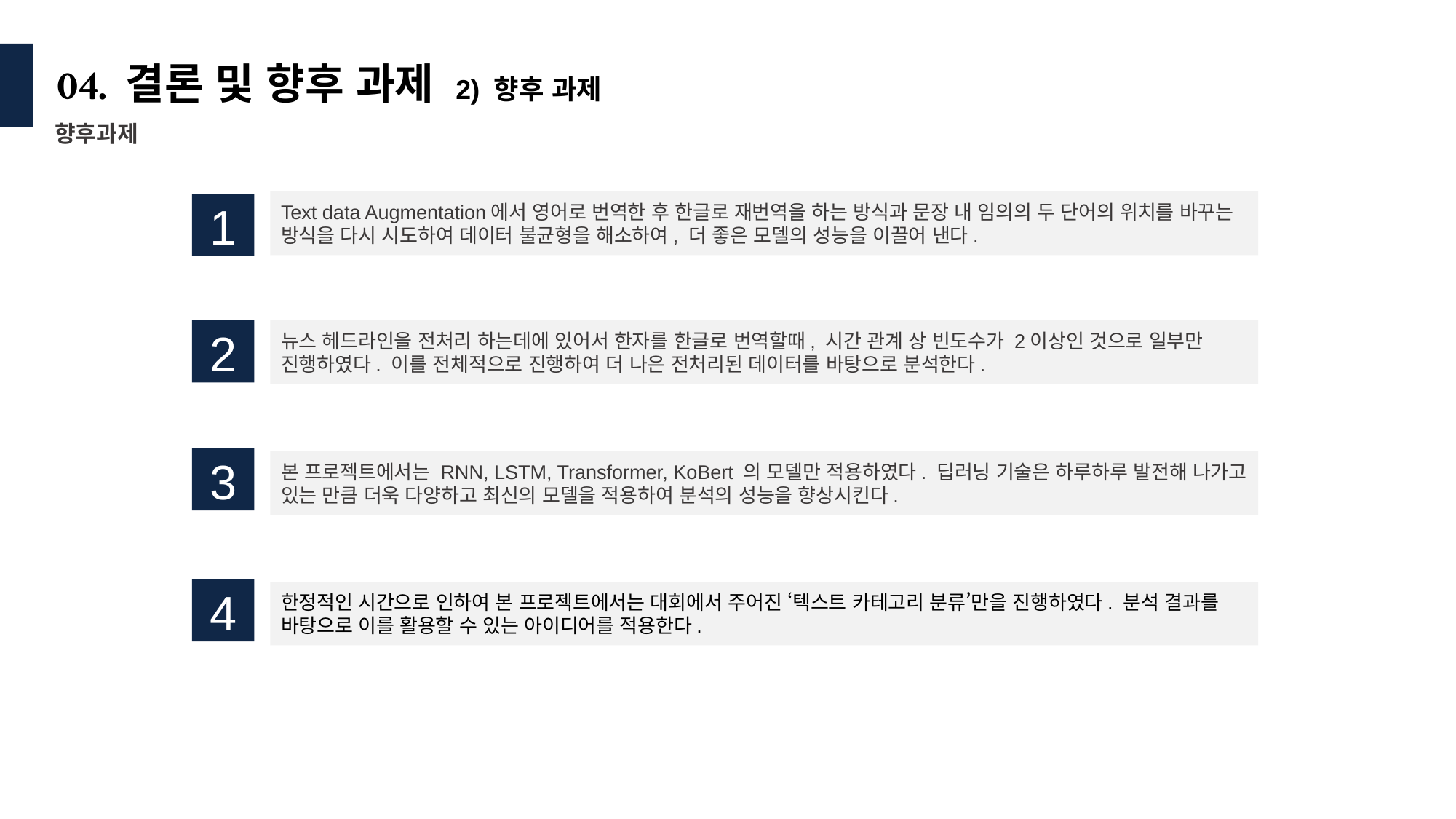

# 04. 결론 및 향후 과제 2) 향후 과제
향후과제
Text data Augmentation에서 영어로 번역한 후 한글로 재번역을 하는 방식과 문장 내 임의의 두 단어의 위치를 바꾸는 방식을 다시 시도하여 데이터 불균형을 해소하여, 더 좋은 모델의 성능을 이끌어 낸다.

1

2
뉴스 헤드라인을 전처리 하는데에 있어서 한자를 한글로 번역할때, 시간 관계 상 빈도수가 2이상인 것으로 일부만 진행하였다. 이를 전체적으로 진행하여 더 나은 전처리된 데이터를 바탕으로 분석한다.

3
본 프로젝트에서는 RNN, LSTM, Transformer, KoBert 의 모델만 적용하였다. 딥러닝 기술은 하루하루 발전해 나가고 있는 만큼 더욱 다양하고 최신의 모델을 적용하여 분석의 성능을 향상시킨다.

4
한정적인 시간으로 인하여 본 프로젝트에서는 대회에서 주어진 ‘텍스트 카테고리 분류’만을 진행하였다. 분석 결과를 바탕으로 이를 활용할 수 있는 아이디어를 적용한다.